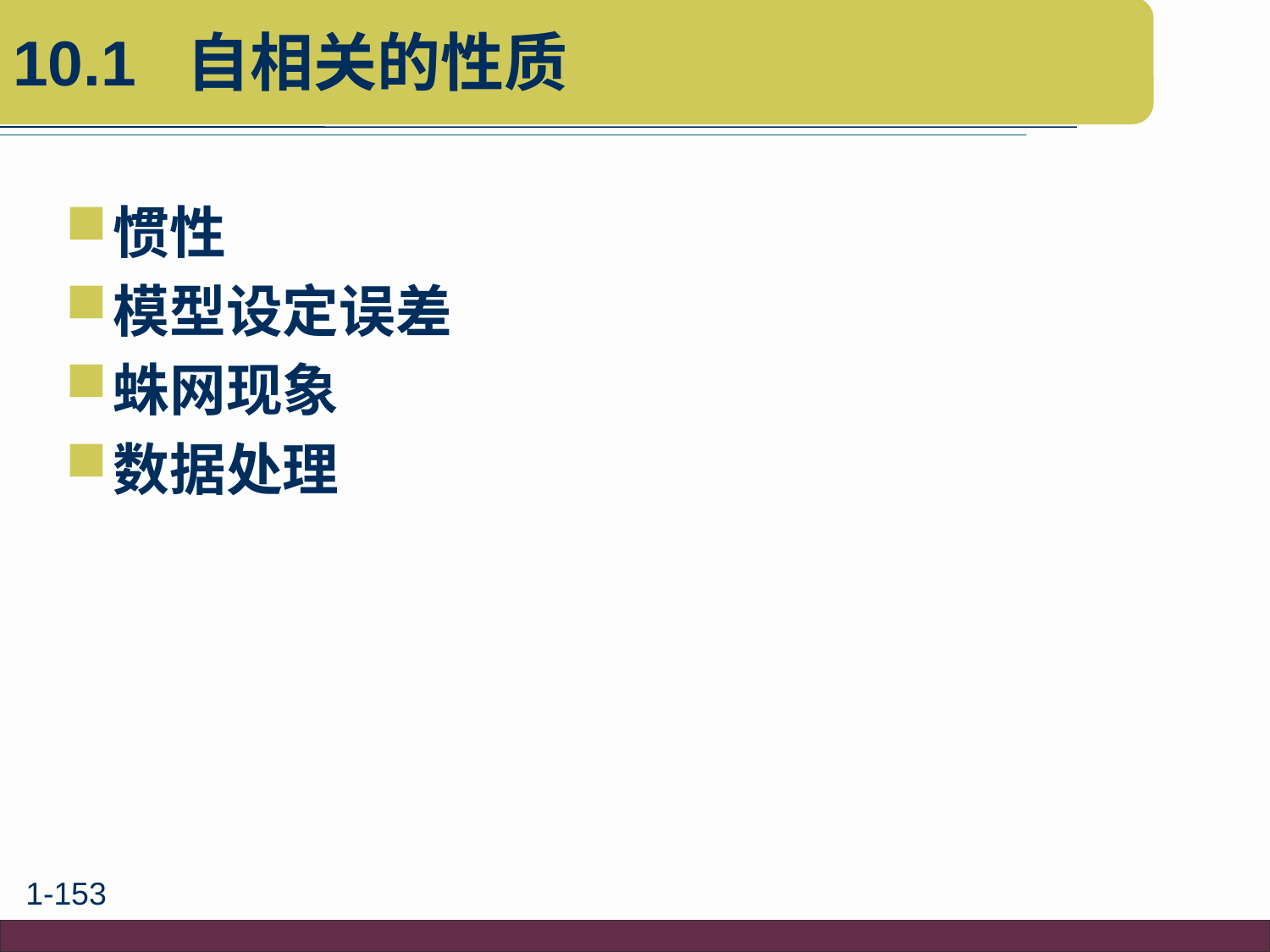

# 10.1  自相关的性质
惯性
模型设定误差
蛛网现象
数据处理